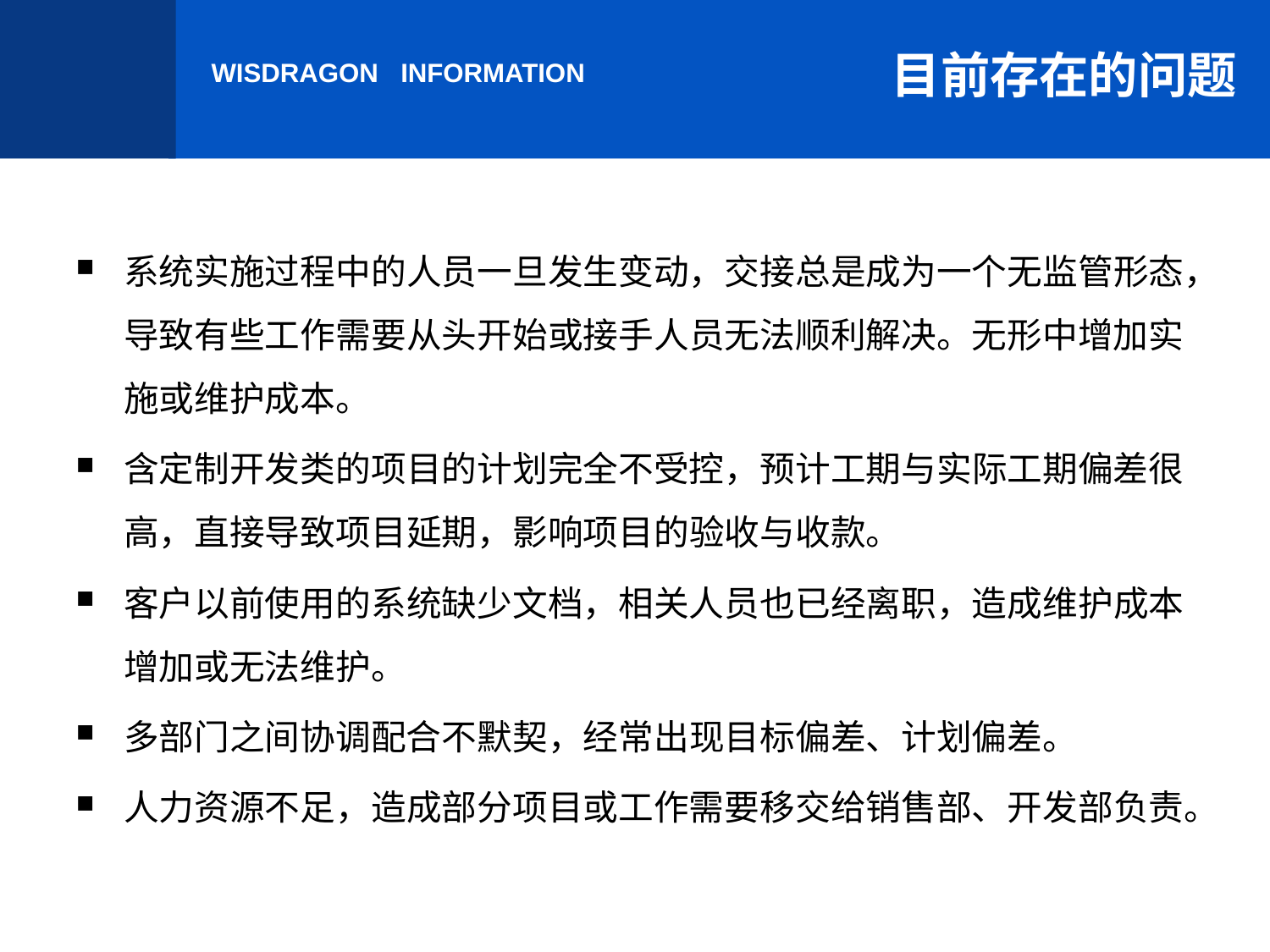

目前存在的问题
系统实施过程中的人员一旦发生变动，交接总是成为一个无监管形态，导致有些工作需要从头开始或接手人员无法顺利解决。无形中增加实施或维护成本。
含定制开发类的项目的计划完全不受控，预计工期与实际工期偏差很高，直接导致项目延期，影响项目的验收与收款。
客户以前使用的系统缺少文档，相关人员也已经离职，造成维护成本增加或无法维护。
多部门之间协调配合不默契，经常出现目标偏差、计划偏差。
人力资源不足，造成部分项目或工作需要移交给销售部、开发部负责。